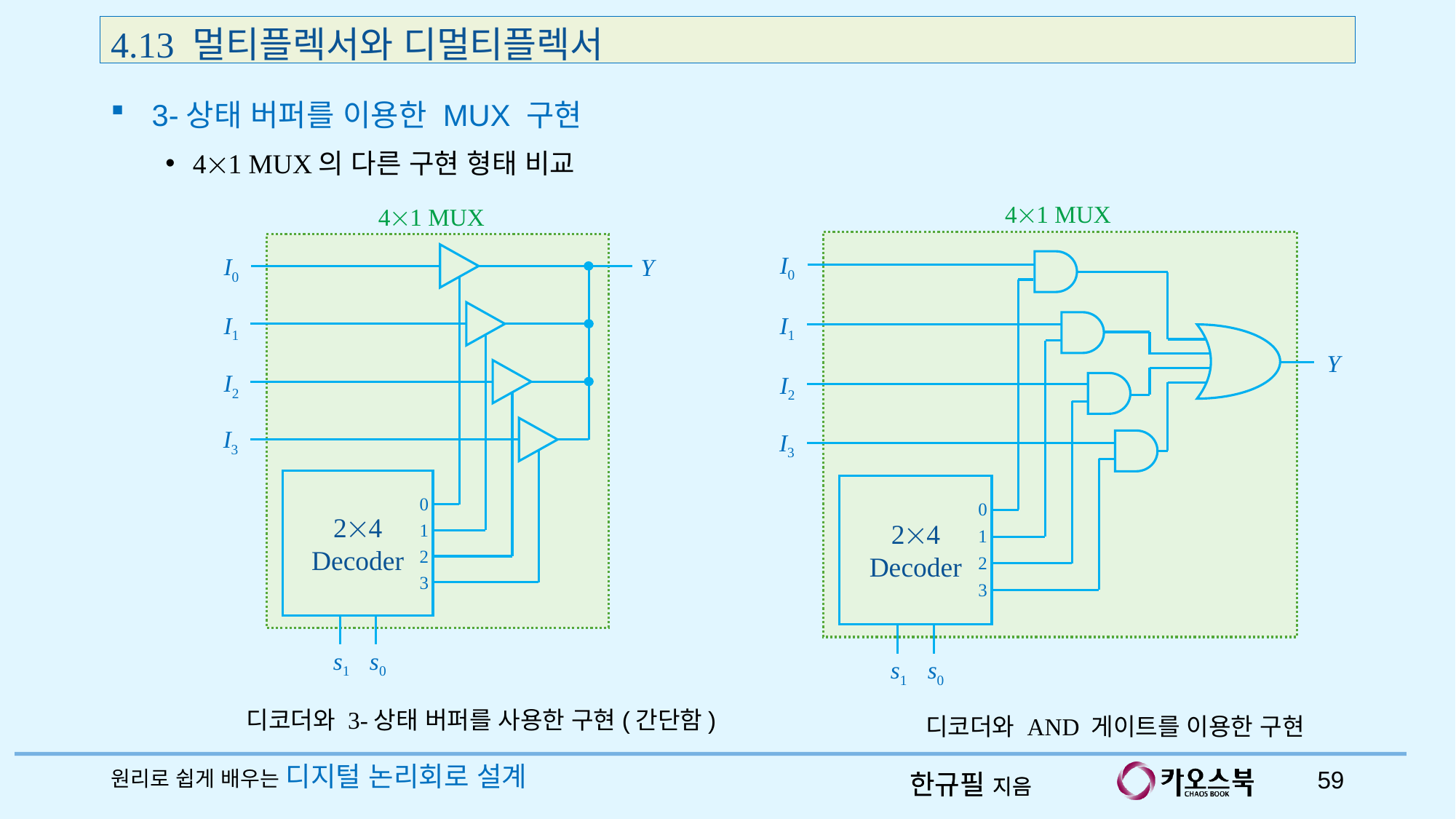

4.13 멀티플렉서와 디멀티플렉서
3-상태 버퍼를 이용한 MUX 구현
4×1 MUX의 다른 구현 형태 비교
4×1 MUX

I0

I1

Y
I2

I3

2×4
Decoder
0
1
2
3
s1
s0
4×1 MUX

I0
Y

I1

I2

I3

2×4
Decoder
0
1
2
3
s0
s1
디코더와 AND 게이트를 이용한 구현
디코더와 3-상태 버퍼를 사용한 구현(간단함)
원리로 쉽게 배우는 디지털 논리회로 설계
59